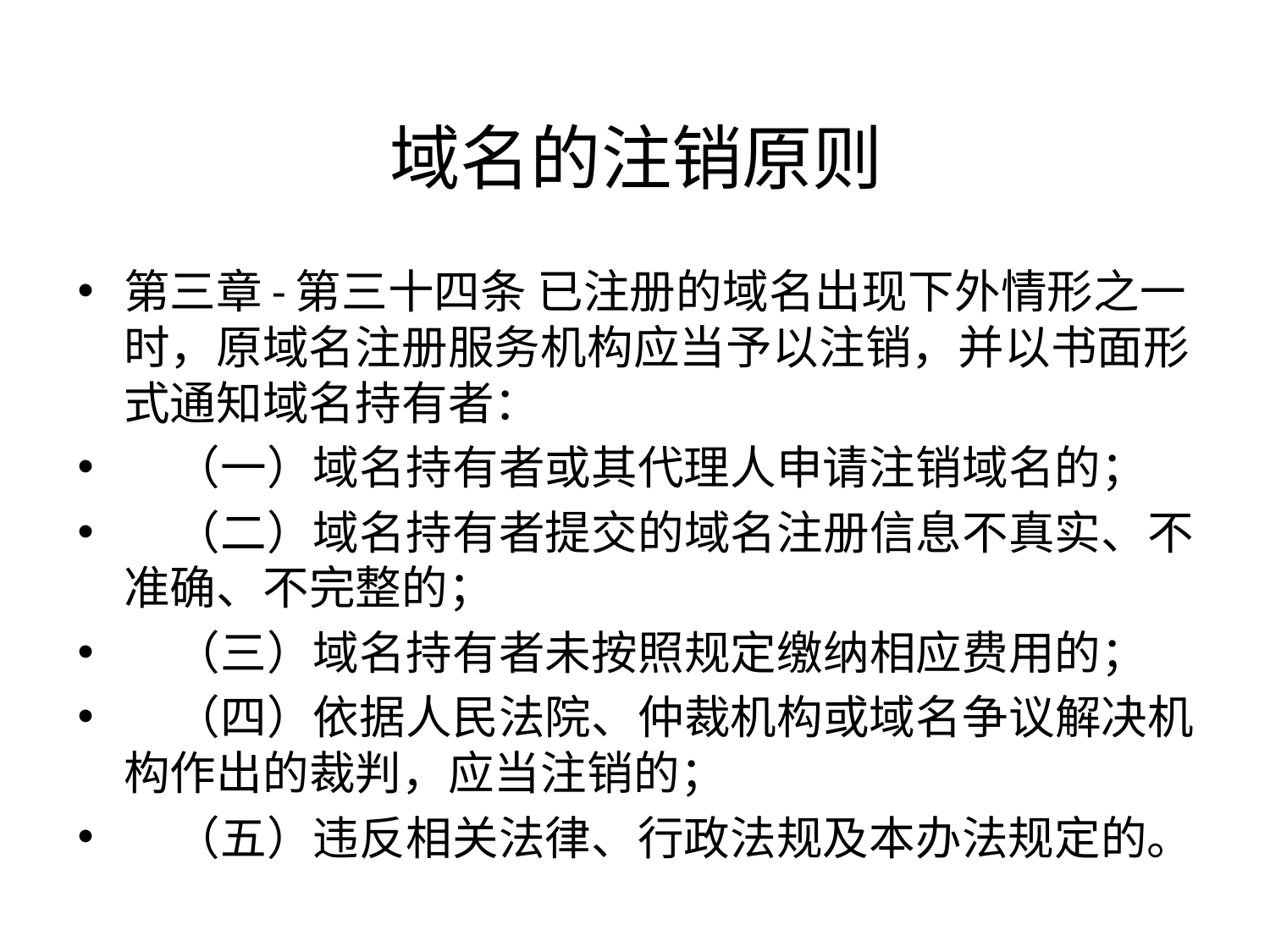

# 域名的注销原则
第三章-第三十四条 已注册的域名出现下外情形之一时，原域名注册服务机构应当予以注销，并以书面形式通知域名持有者：
    （一）域名持有者或其代理人申请注销域名的；
    （二）域名持有者提交的域名注册信息不真实、不准确、不完整的；
    （三）域名持有者未按照规定缴纳相应费用的；
    （四）依据人民法院、仲裁机构或域名争议解决机构作出的裁判，应当注销的；
    （五）违反相关法律、行政法规及本办法规定的。